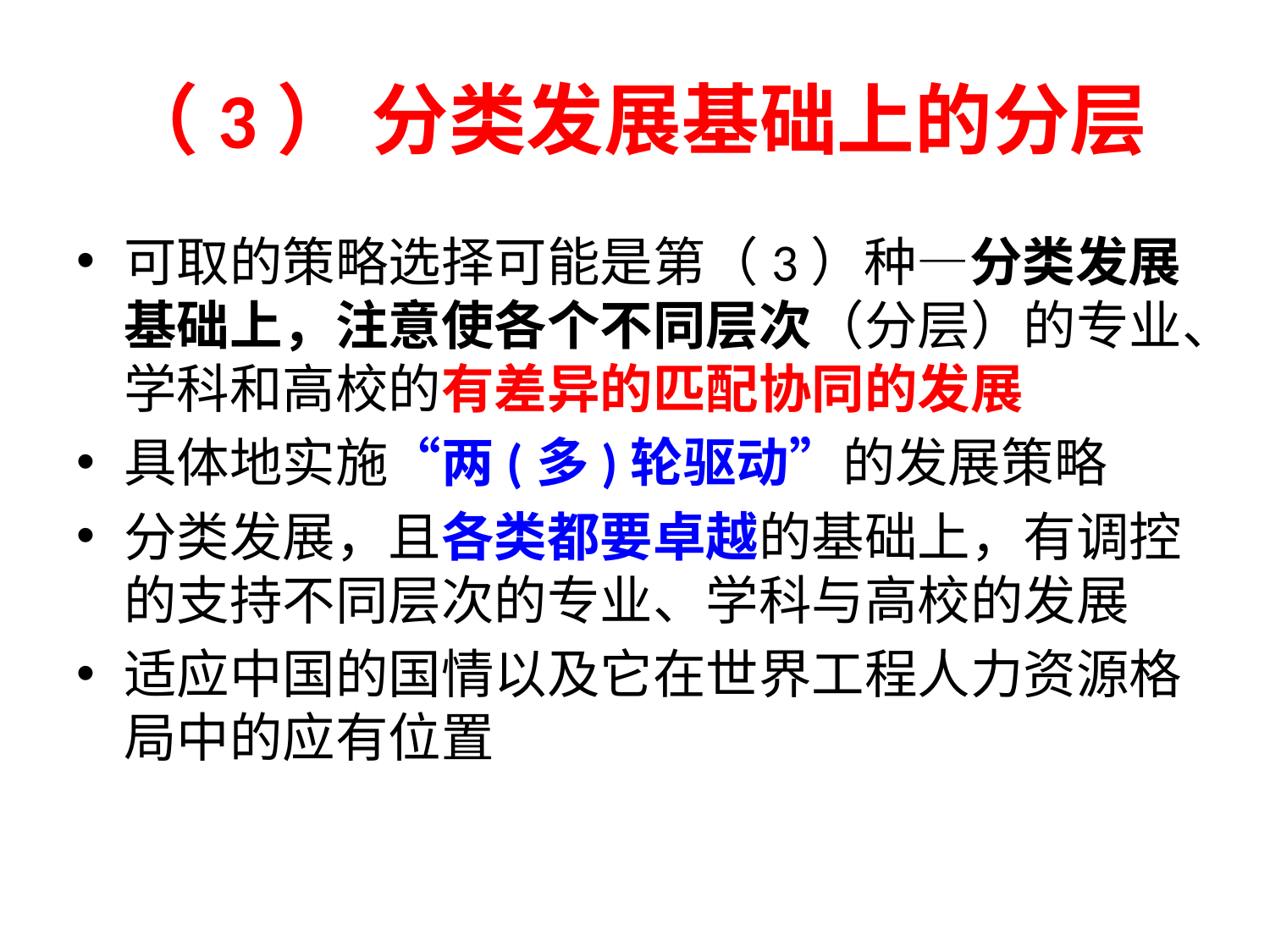

# （3） 分类发展基础上的分层
可取的策略选择可能是第（3）种—分类发展基础上，注意使各个不同层次（分层）的专业、学科和高校的有差异的匹配协同的发展
具体地实施“两(多)轮驱动”的发展策略
分类发展，且各类都要卓越的基础上，有调控的支持不同层次的专业、学科与高校的发展
适应中国的国情以及它在世界工程人力资源格局中的应有位置